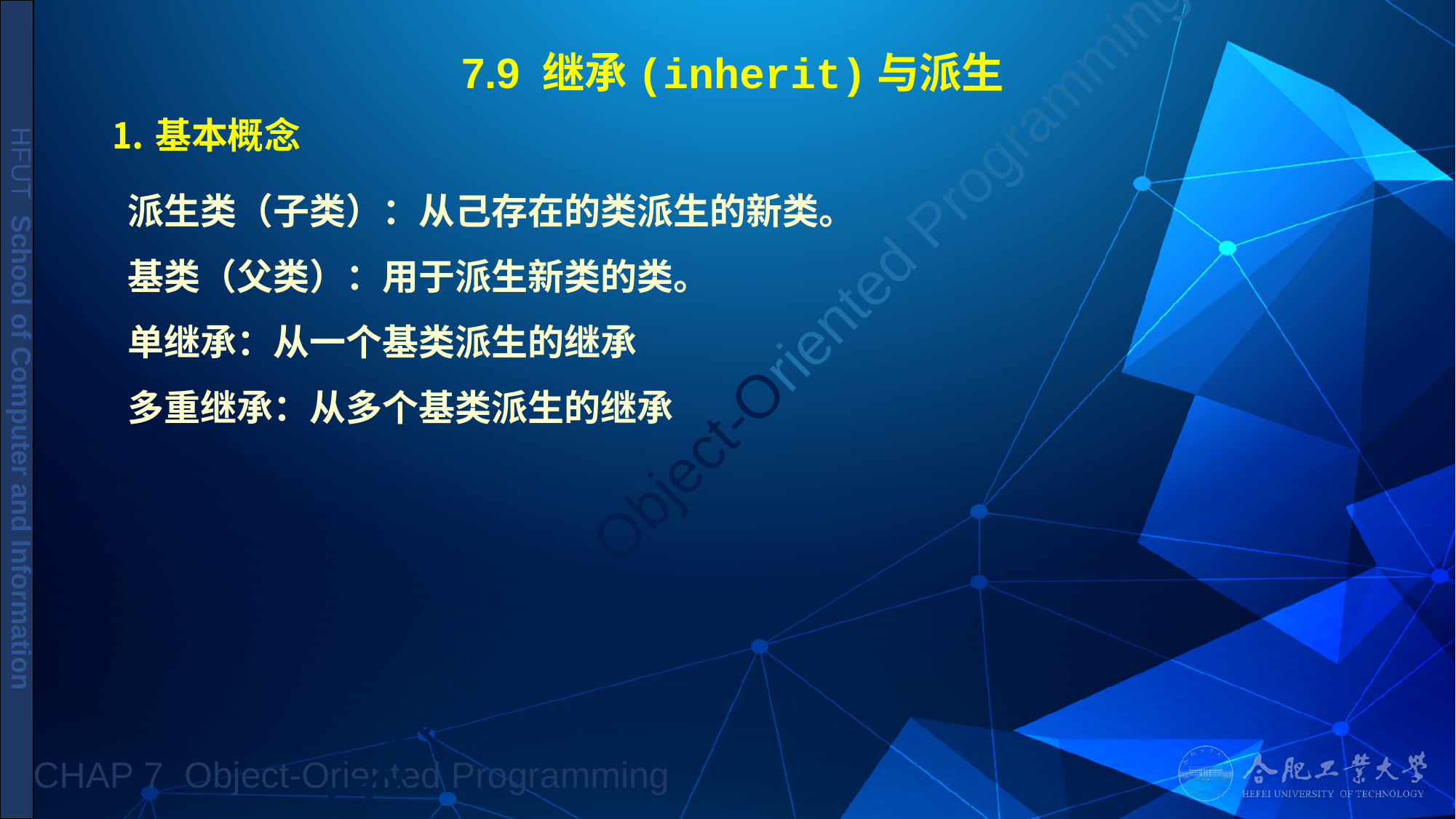

# 7.9 继承(inherit)与派生
        ⒈基本概念
派生类（子类）：从己存在的类派生的新类。
基类（父类）：用于派生新类的类。
单继承：从一个基类派生的继承
多重继承：从多个基类派生的继承